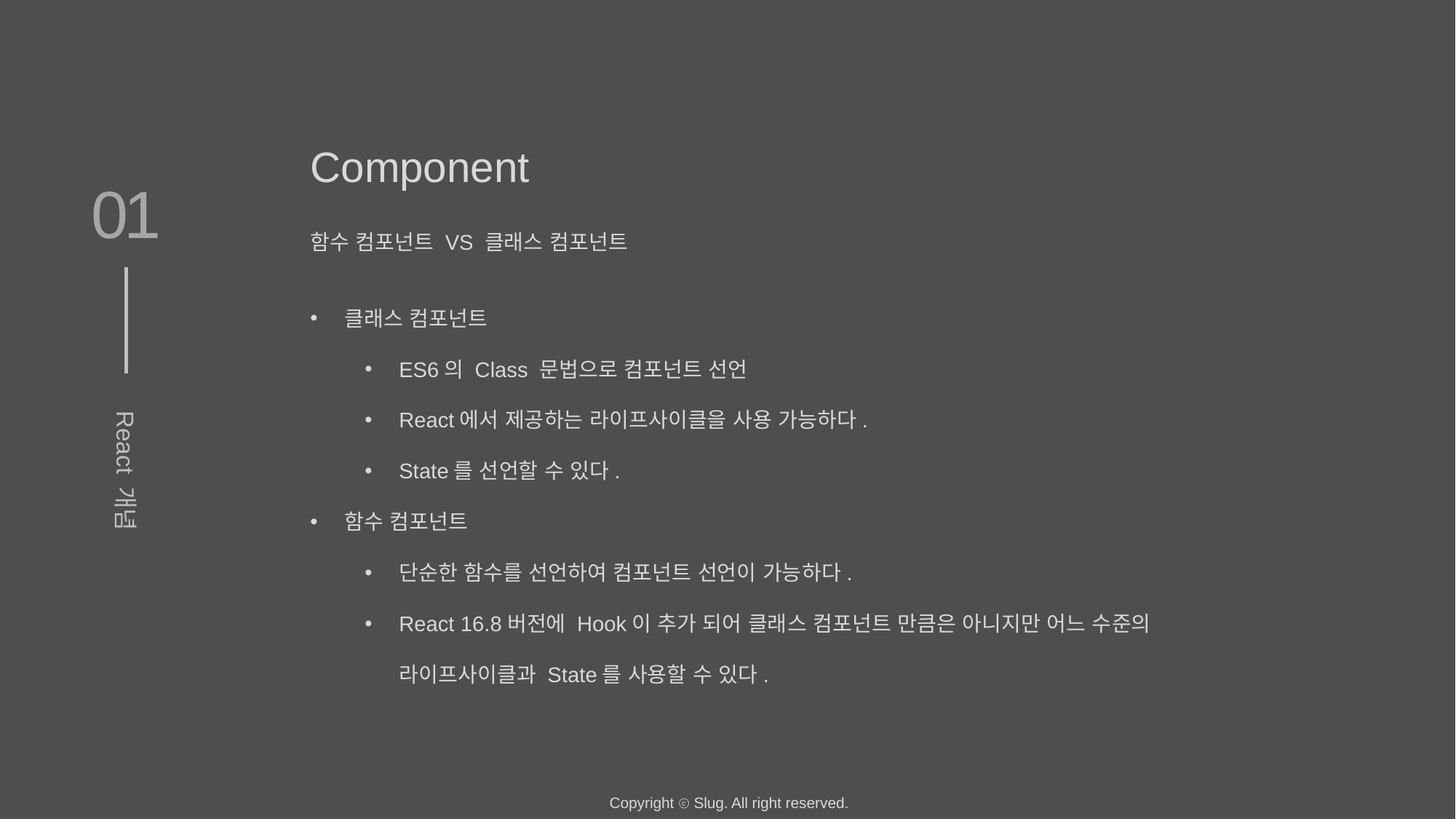

Component
01
함수 컴포넌트 VS 클래스 컴포넌트

클래스 컴포넌트
ES6의 Class 문법으로 컴포넌트 선언
React에서 제공하는 라이프사이클을 사용 가능하다.
State를 선언할 수 있다.
함수 컴포넌트
단순한 함수를 선언하여 컴포넌트 선언이 가능하다.
React 16.8버전에 Hook이 추가 되어 클래스 컴포넌트 만큼은 아니지만 어느 수준의 라이프사이클과 State를 사용할 수 있다.
React 개념
Copyright ⓒ Slug. All right reserved.